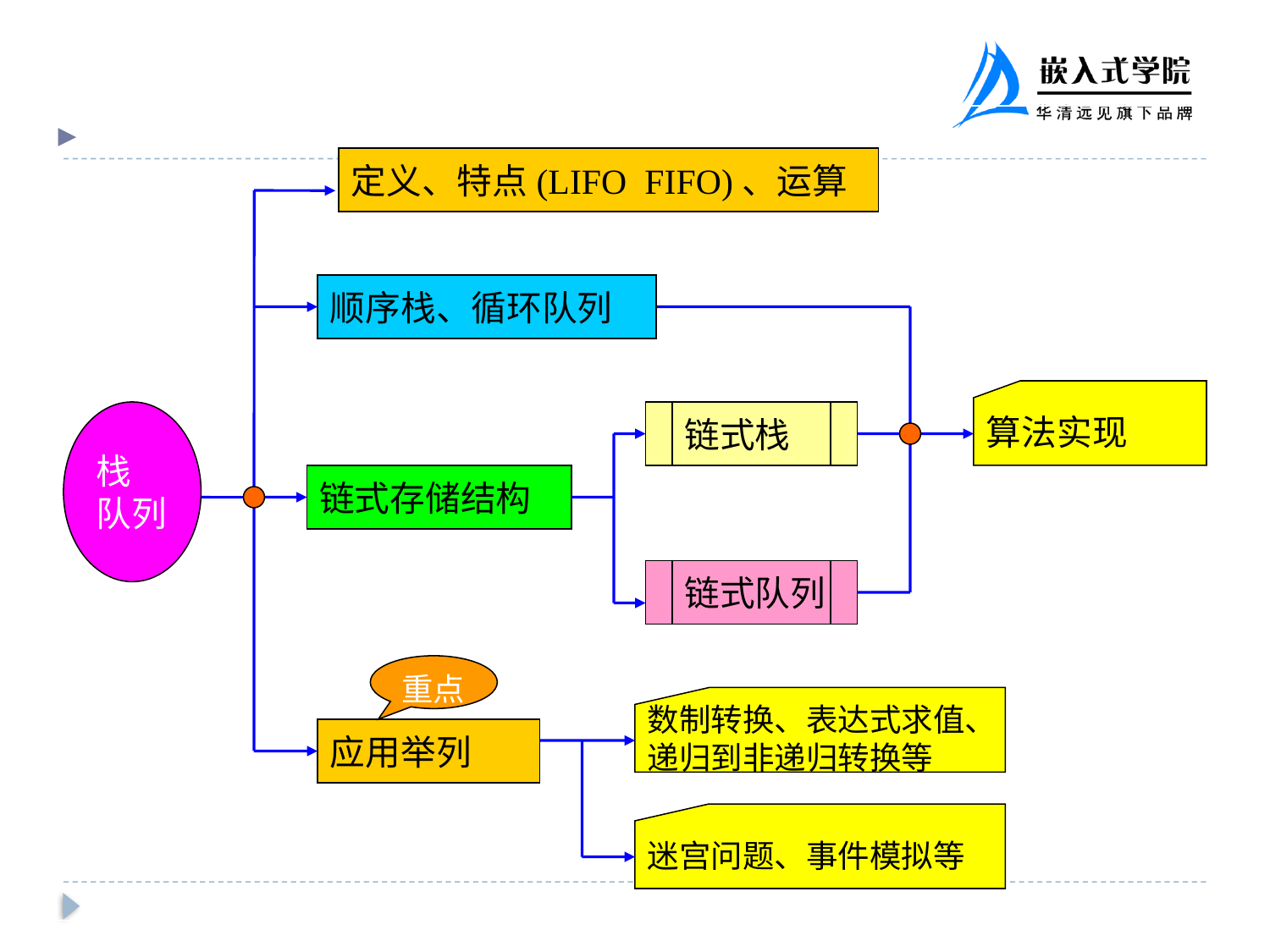

定义、特点(LIFO  FIFO)、运算

顺序栈、循环队列

算法实现

栈
队列
链式栈

链式队列

链式存储结构

重点
应用举列

数制转换、表达式求值、
递归到非递归转换等

迷宫问题、事件模拟等

88